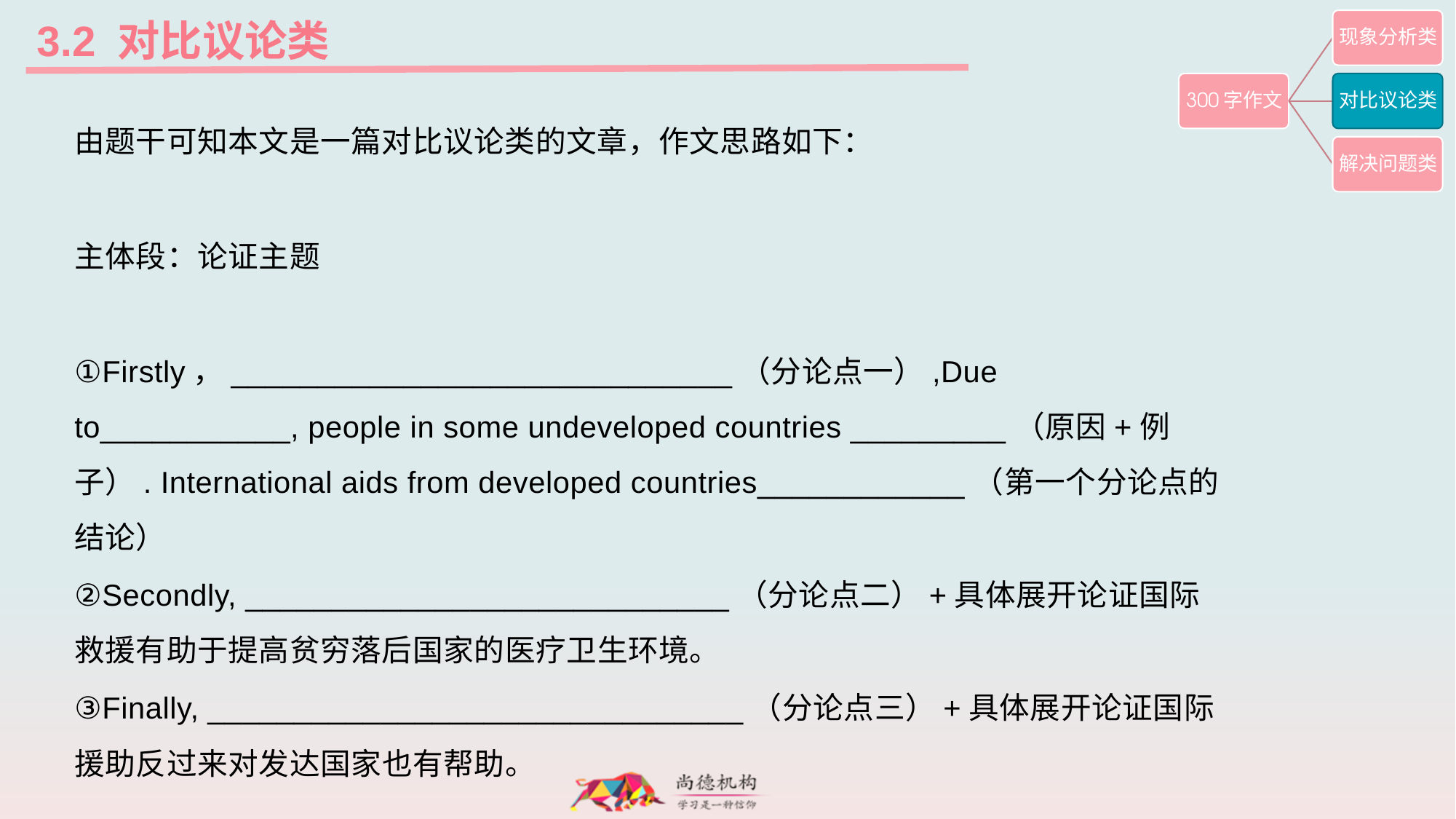

3.2 对比议论类
300字作文

现象分析类

对比议论类

解决问题类
由题干可知本文是一篇对比议论类的文章，作文思路如下：

主体段：论证主题

①Firstly，_____________________________（分论点一）,Due to___________, people in some undeveloped countries _________（原因+例子）. International aids from developed countries____________（第一个分论点的结论）
②Secondly, ____________________________（分论点二）+具体展开论证国际救援有助于提高贫穷落后国家的医疗卫生环境。
③Finally, _______________________________（分论点三）+具体展开论证国际援助反过来对发达国家也有帮助。